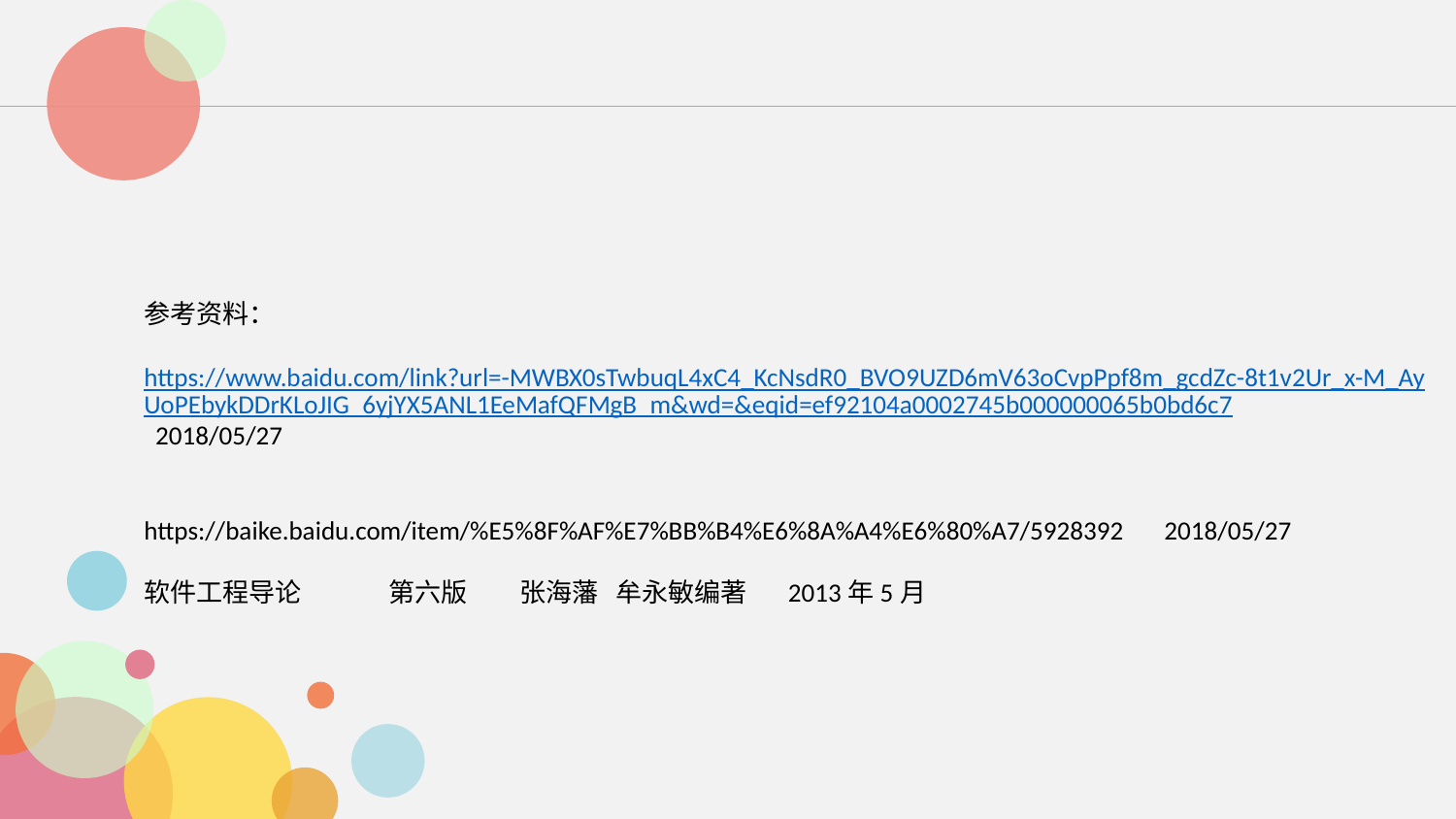

参考资料：

https://www.baidu.com/link?url=-MWBX0sTwbuqL4xC4_KcNsdR0_BVO9UZD6mV63oCvpPpf8m_gcdZc-8t1v2Ur_x-M_AyUoPEbykDDrKLoJIG_6yjYX5ANL1EeMafQFMgB_m&wd=&eqid=ef92104a0002745b000000065b0bd6c7  2018/05/27

https://baike.baidu.com/item/%E5%8F%AF%E7%BB%B4%E6%8A%A4%E6%80%A7/5928392       2018/05/27

软件工程导论               第六版         张海藩   牟永敏编著      2013年5月